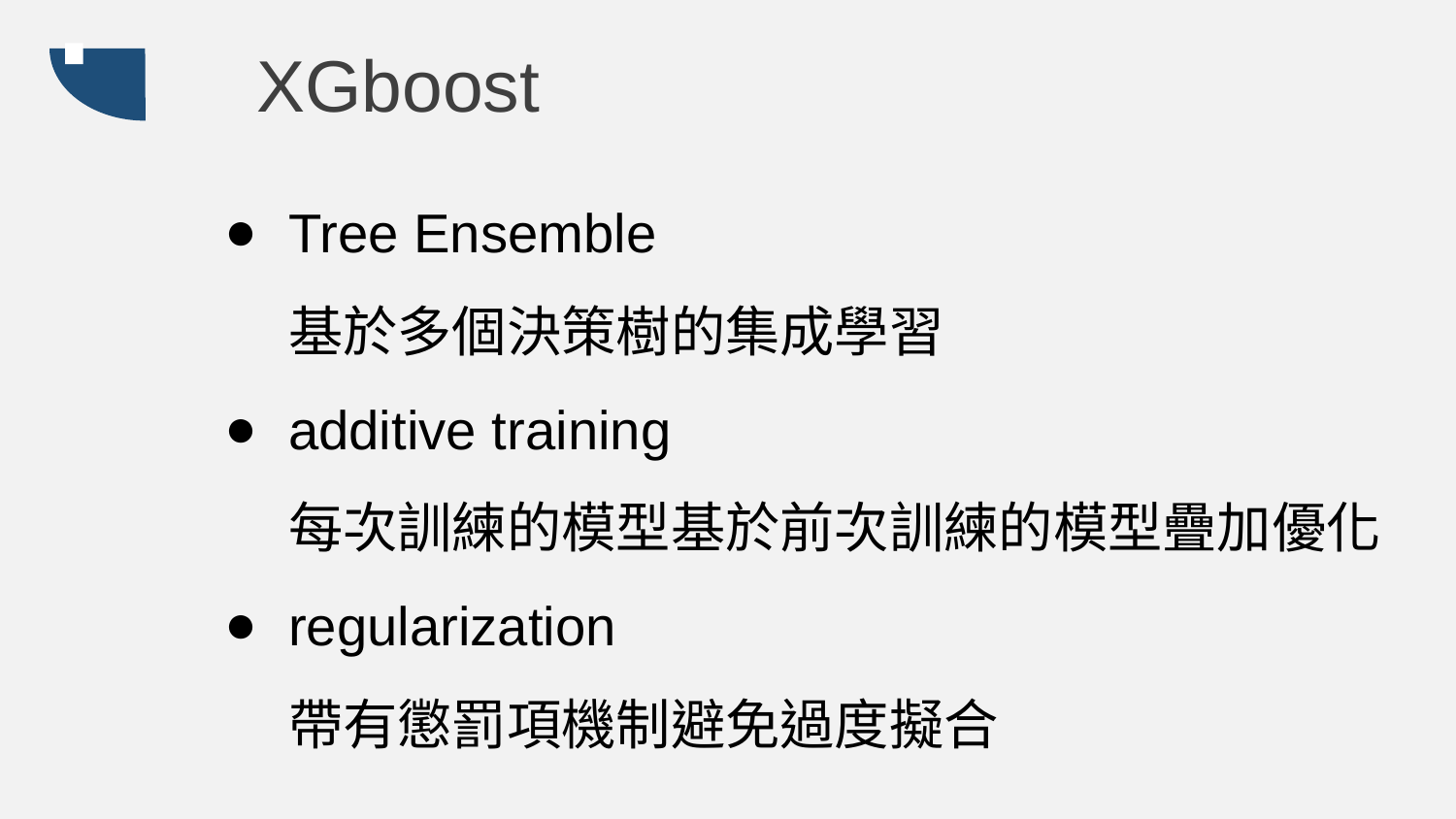

XGboost
Tree Ensemble
基於多個決策樹的集成學習
additive training
每次訓練的模型基於前次訓練的模型疊加優化
regularization
帶有懲罰項機制避免過度擬合